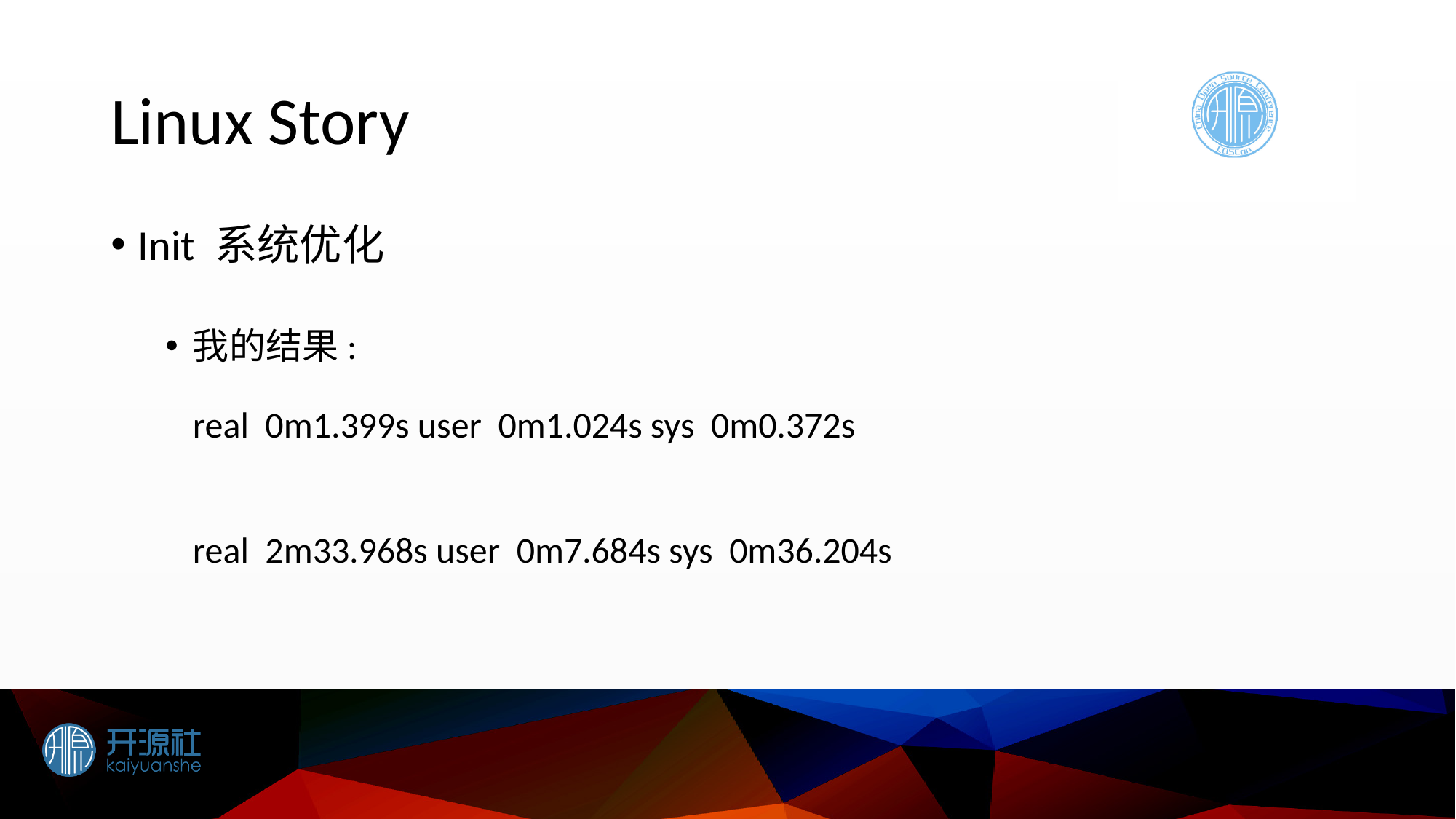

# Linux Story
Init 系统优化
我的结果:
real  0m1.399s user  0m1.024s sys  0m0.372s
real  2m33.968s user  0m7.684s sys  0m36.204s